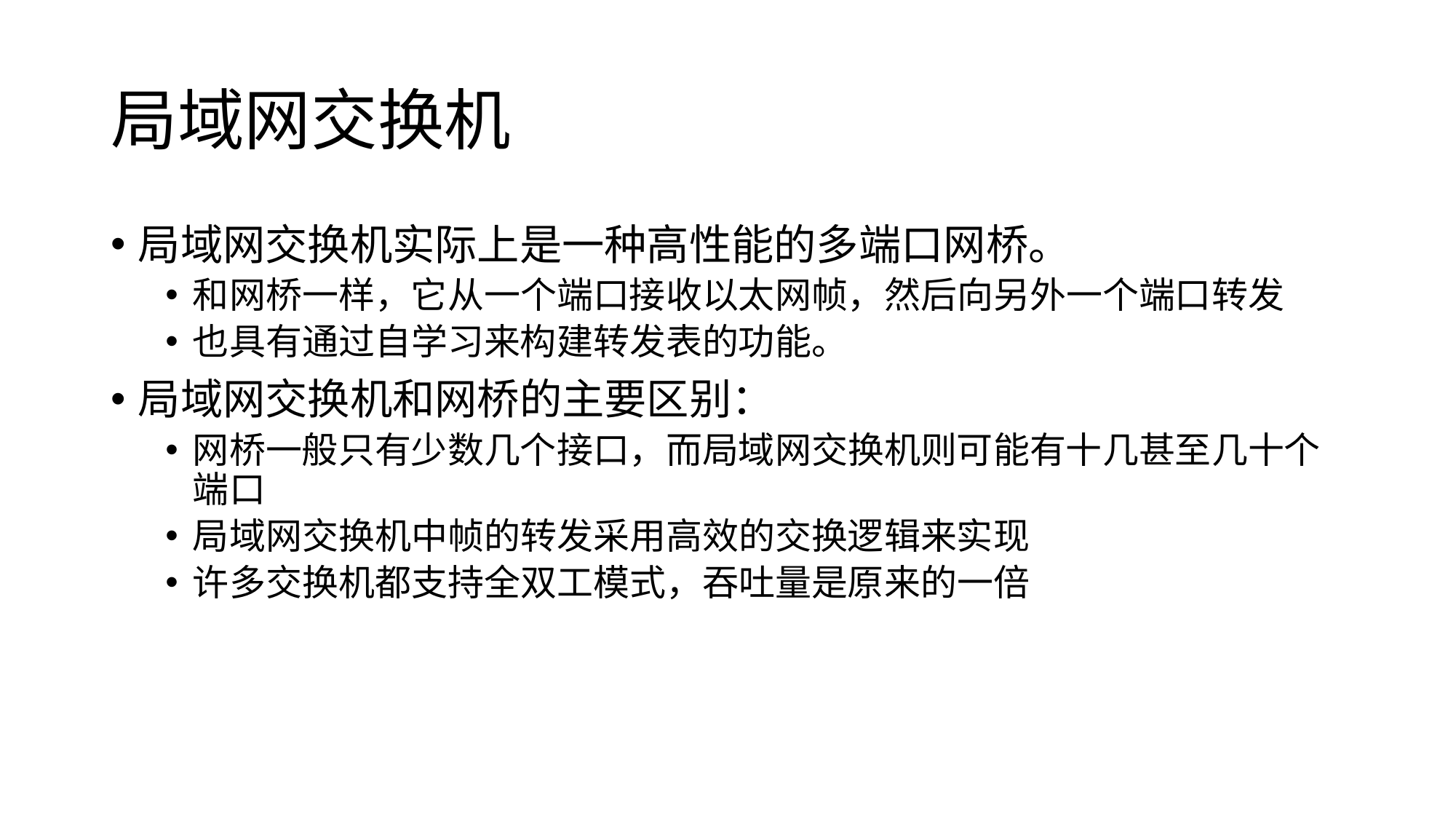

# 局域网交换机
局域网交换机实际上是一种高性能的多端口网桥。
和网桥一样，它从一个端口接收以太网帧，然后向另外一个端口转发
也具有通过自学习来构建转发表的功能。
局域网交换机和网桥的主要区别：
网桥一般只有少数几个接口，而局域网交换机则可能有十几甚至几十个端口
局域网交换机中帧的转发采用高效的交换逻辑来实现
许多交换机都支持全双工模式，吞吐量是原来的一倍